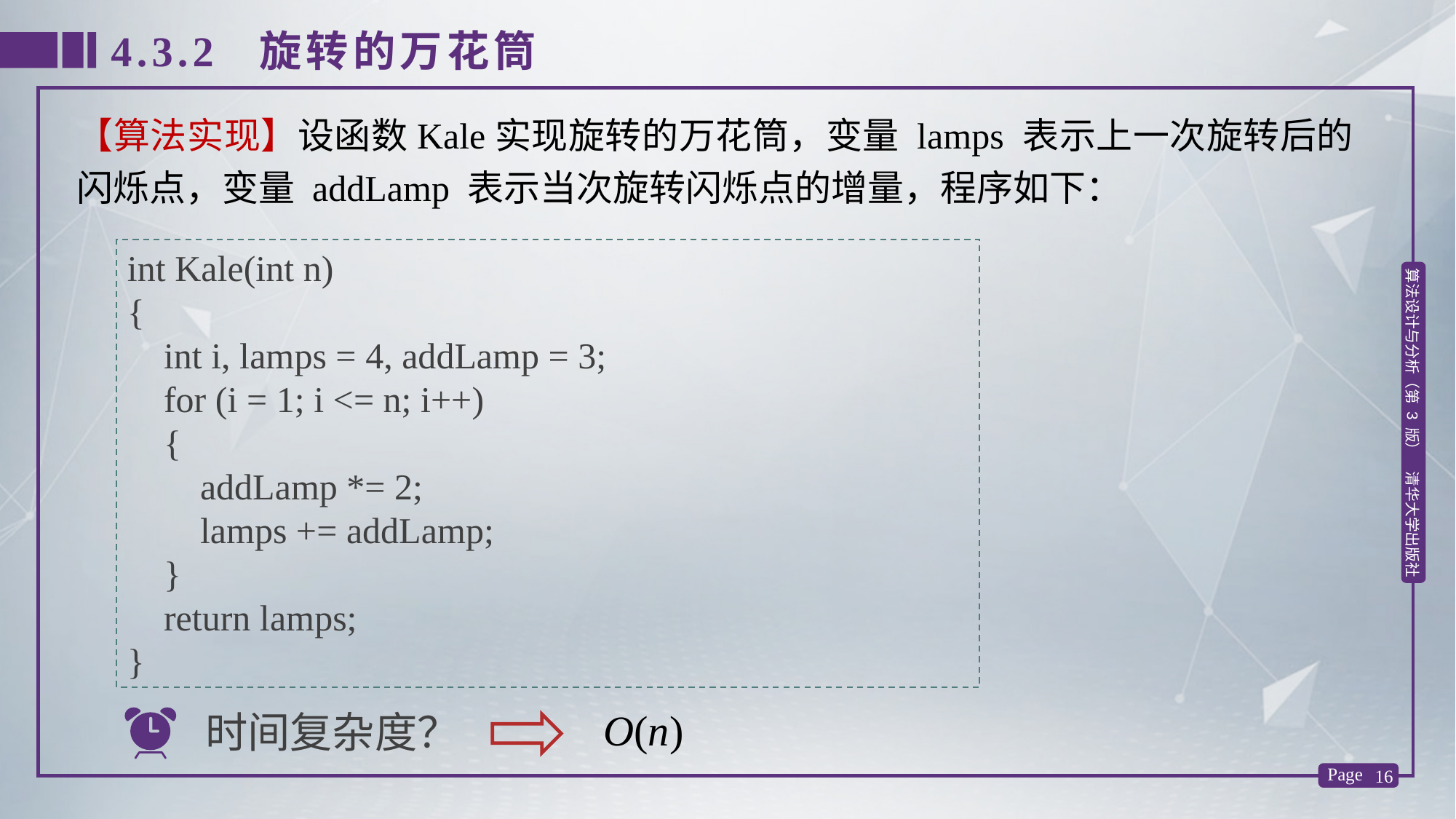

4.3.2  旋转的万花筒
【算法实现】设函数Kale实现旋转的万花筒，变量 lamps 表示上一次旋转后的闪烁点，变量 addLamp 表示当次旋转闪烁点的增量，程序如下：
int Kale(int n)
{
    int i, lamps = 4, addLamp = 3;
    for (i = 1; i <= n; i++)
    {
        addLamp *= 2;
        lamps += addLamp;
    }
    return lamps;
}
O(n)

时间复杂度？